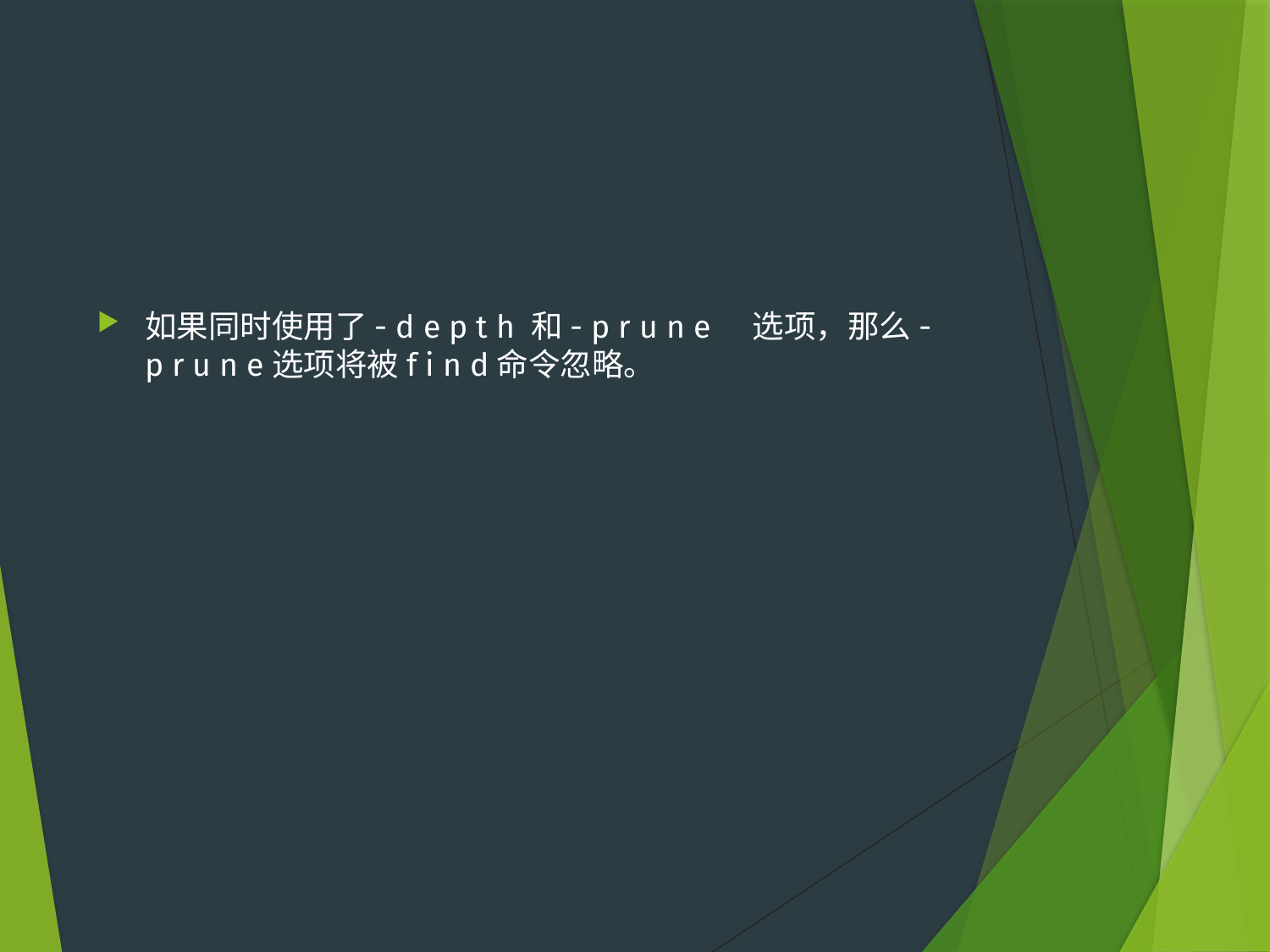

#
如果同时使用了- d e p t h 和- p r u n e    选项，那么- p r u n e选项将被f i n d命令忽略。